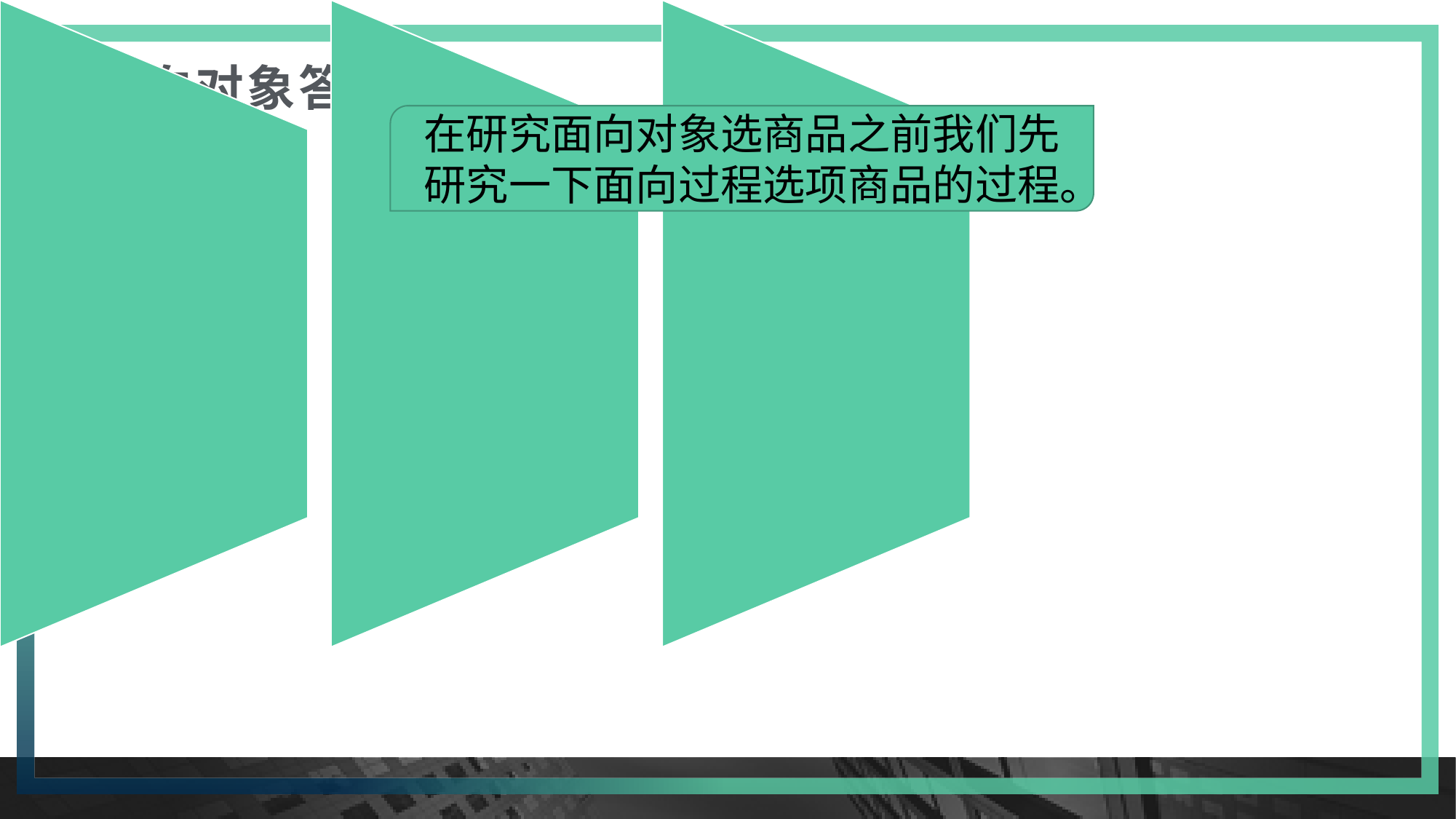

# 面向对象答辩
在研究面向对象选商品之前我们先研究一下面向过程选项商品的过程。